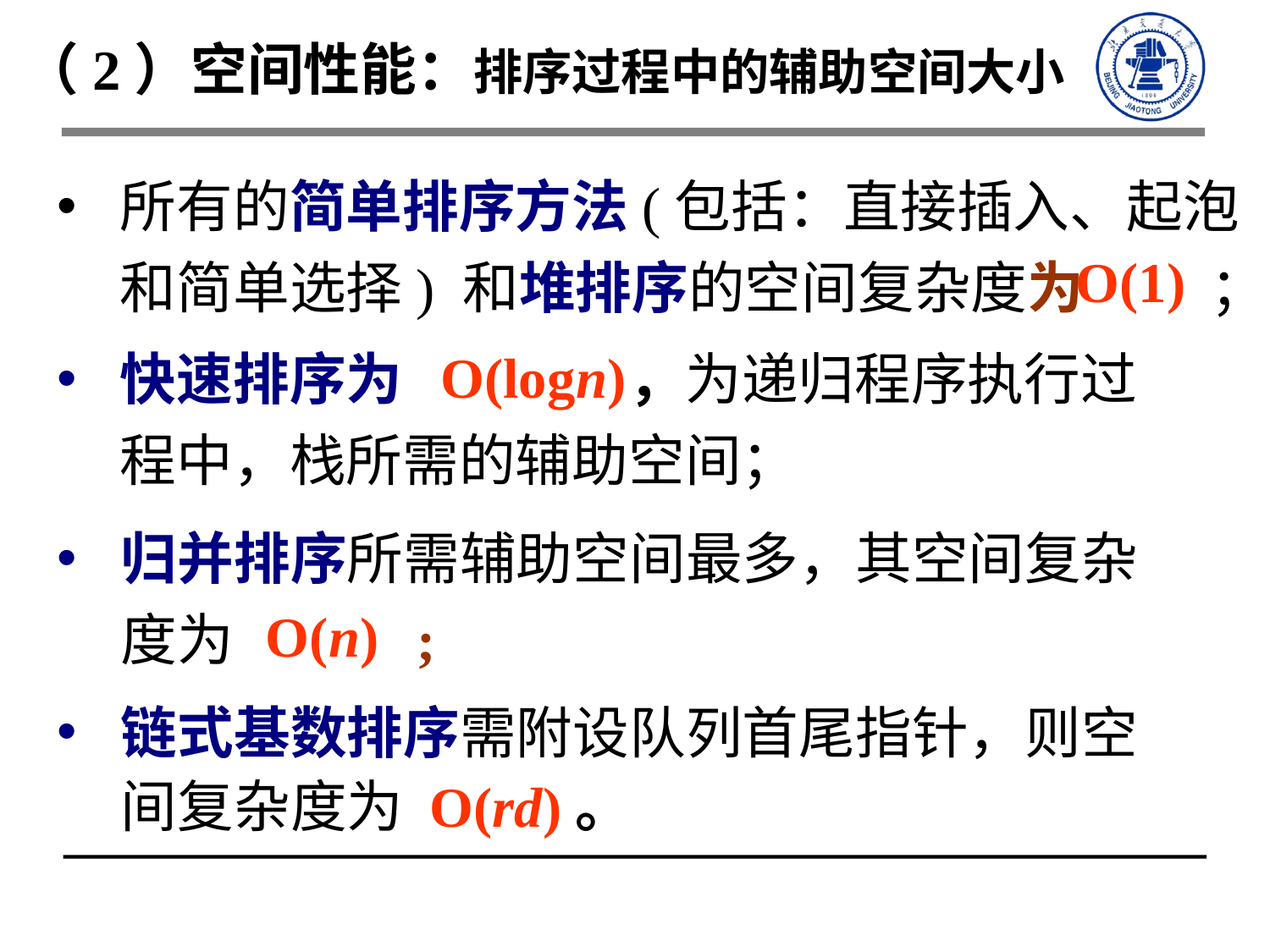

（2）空间性能：排序过程中的辅助空间大小
所有的简单排序方法(包括：直接插入、起泡和简单选择) 和堆排序的空间复杂度为　　 ；
O(1)
快速排序为　　　　，为递归程序执行过程中，栈所需的辅助空间；
O(logn)
归并排序所需辅助空间最多，其空间复杂度为　　　;
O(n)
链式基数排序需附设队列首尾指针，则空间复杂度为 O(rd)。